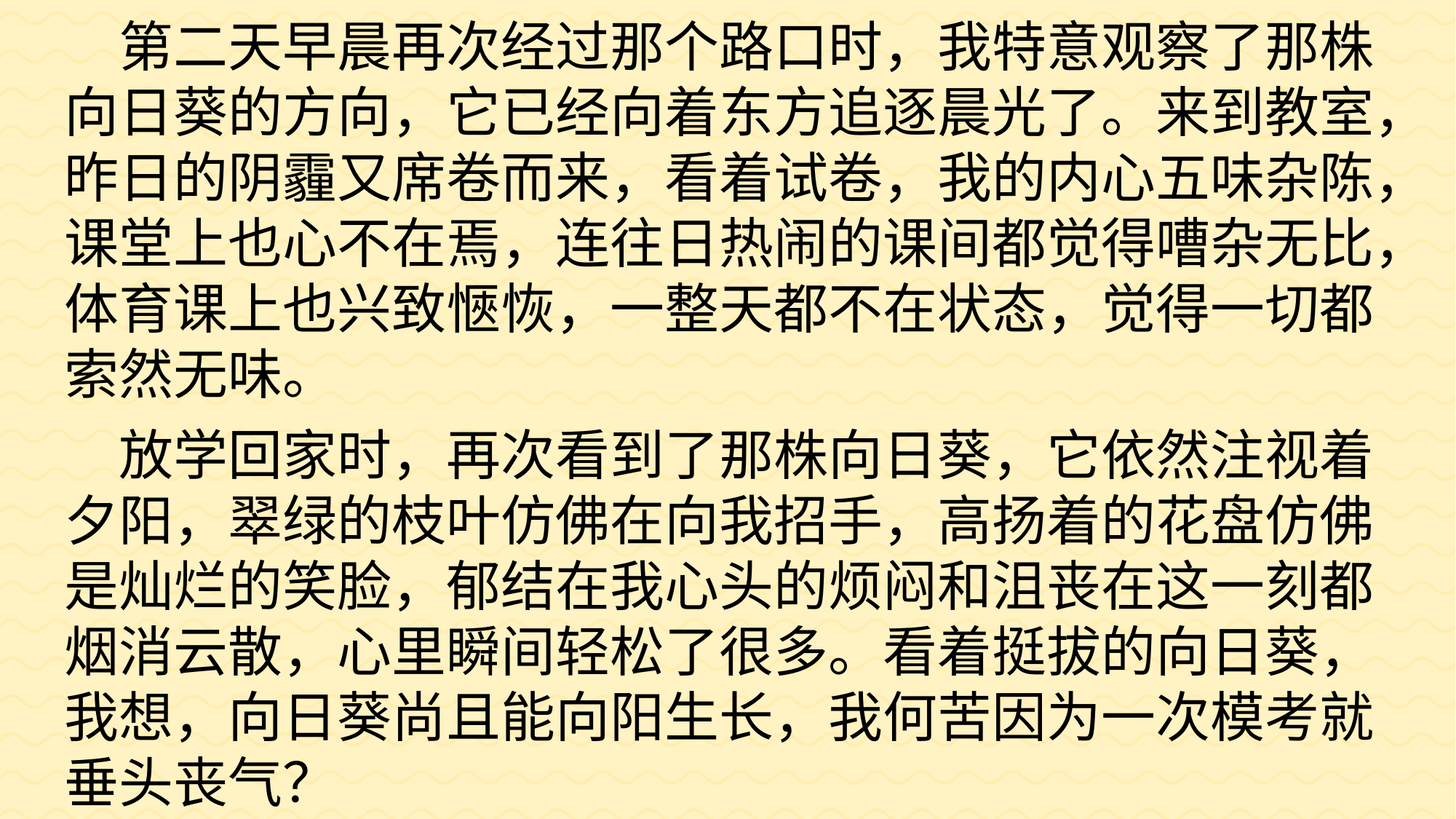

第二天早晨再次经过那个路口时，我特意观察了那株向日葵的方向，它已经向着东方追逐晨光了。来到教室，昨日的阴霾又席卷而来，看着试卷，我的内心五味杂陈，课堂上也心不在焉，连往日热闹的课间都觉得嘈杂无比，体育课上也兴致愜恢，一整天都不在状态，觉得一切都索然无味。
放学回家时，再次看到了那株向日葵，它依然注视着夕阳，翠绿的枝叶仿佛在向我招手，高扬着的花盘仿佛是灿烂的笑脸，郁结在我心头的烦闷和沮丧在这一刻都烟消云散，心里瞬间轻松了很多。看着挺拔的向日葵，我想，向日葵尚且能向阳生长，我何苦因为一次模考就垂头丧气？